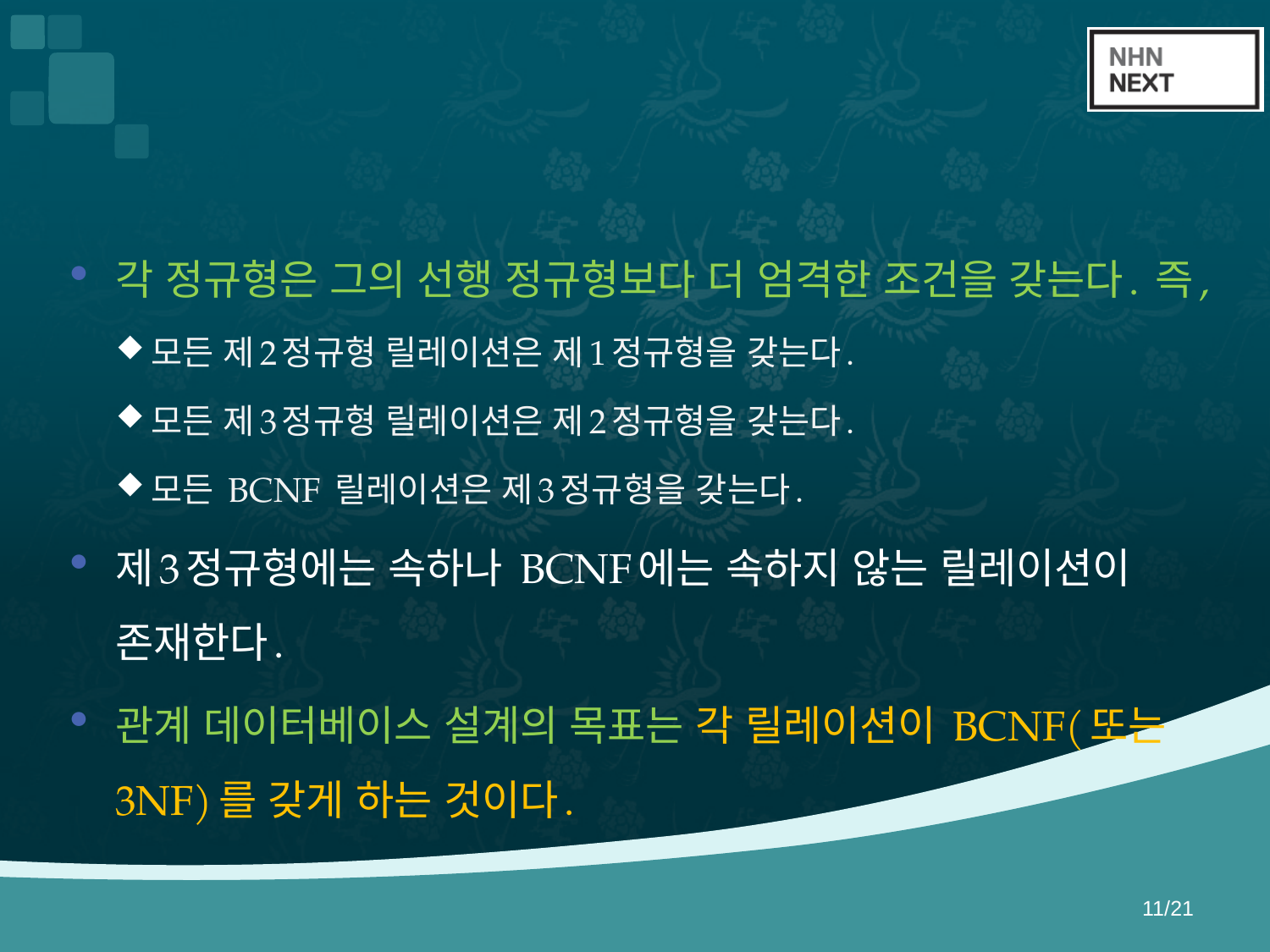

#
각 정규형은 그의 선행 정규형보다 더 엄격한 조건을 갖는다. 즉,
모든 제2정규형 릴레이션은 제1정규형을 갖는다.
모든 제3정규형 릴레이션은 제2정규형을 갖는다.
모든 BCNF 릴레이션은 제3정규형을 갖는다.
제3정규형에는 속하나 BCNF에는 속하지 않는 릴레이션이 존재한다.
관계 데이터베이스 설계의 목표는 각 릴레이션이 BCNF(또는 3NF)를 갖게 하는 것이다.
11/21